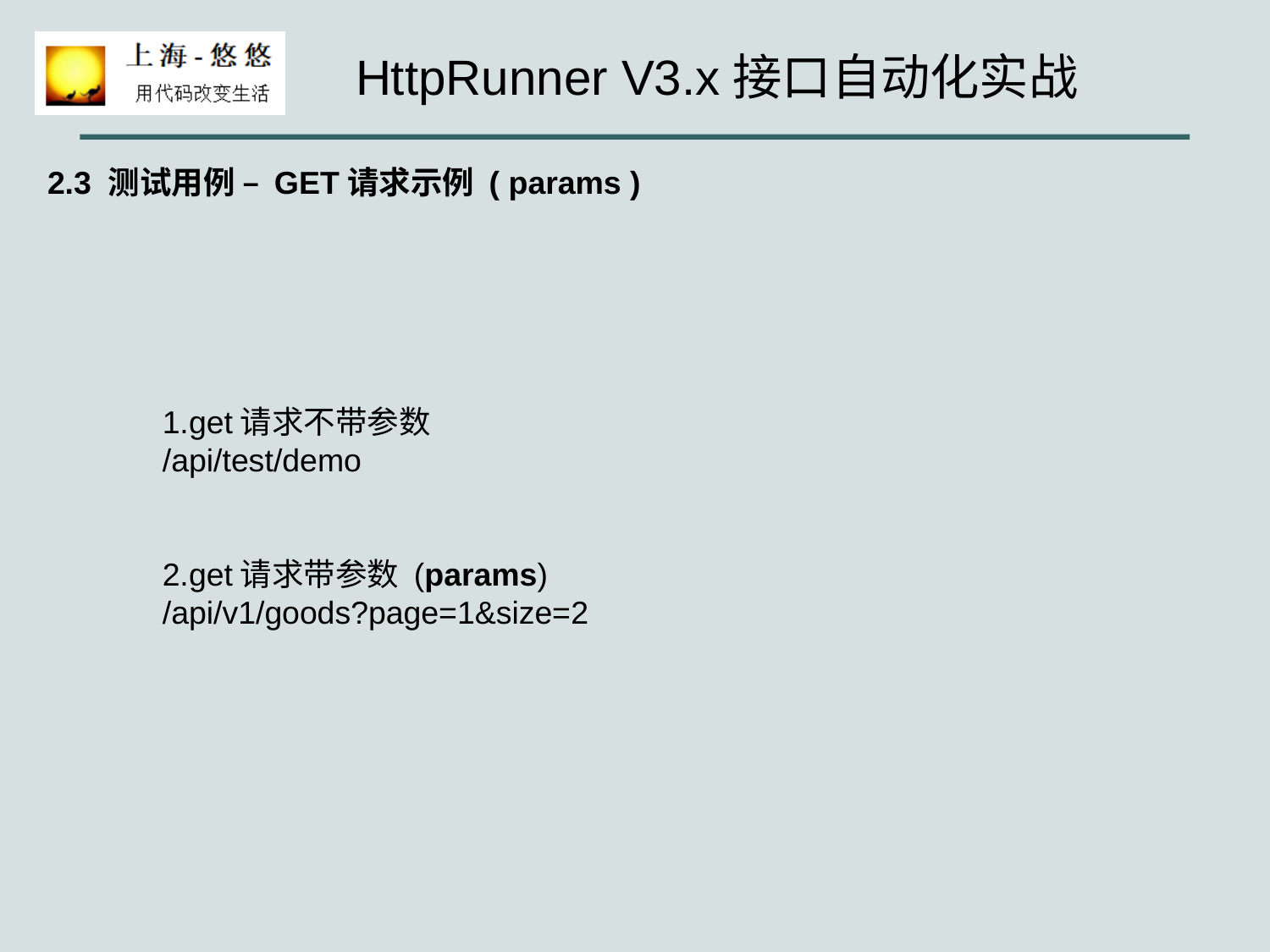

2.3 测试用例 – GET请求示例 ( params )
1.get请求不带参数
/api/test/demo

2.get请求带参数 (params)
/api/v1/goods?page=1&size=2